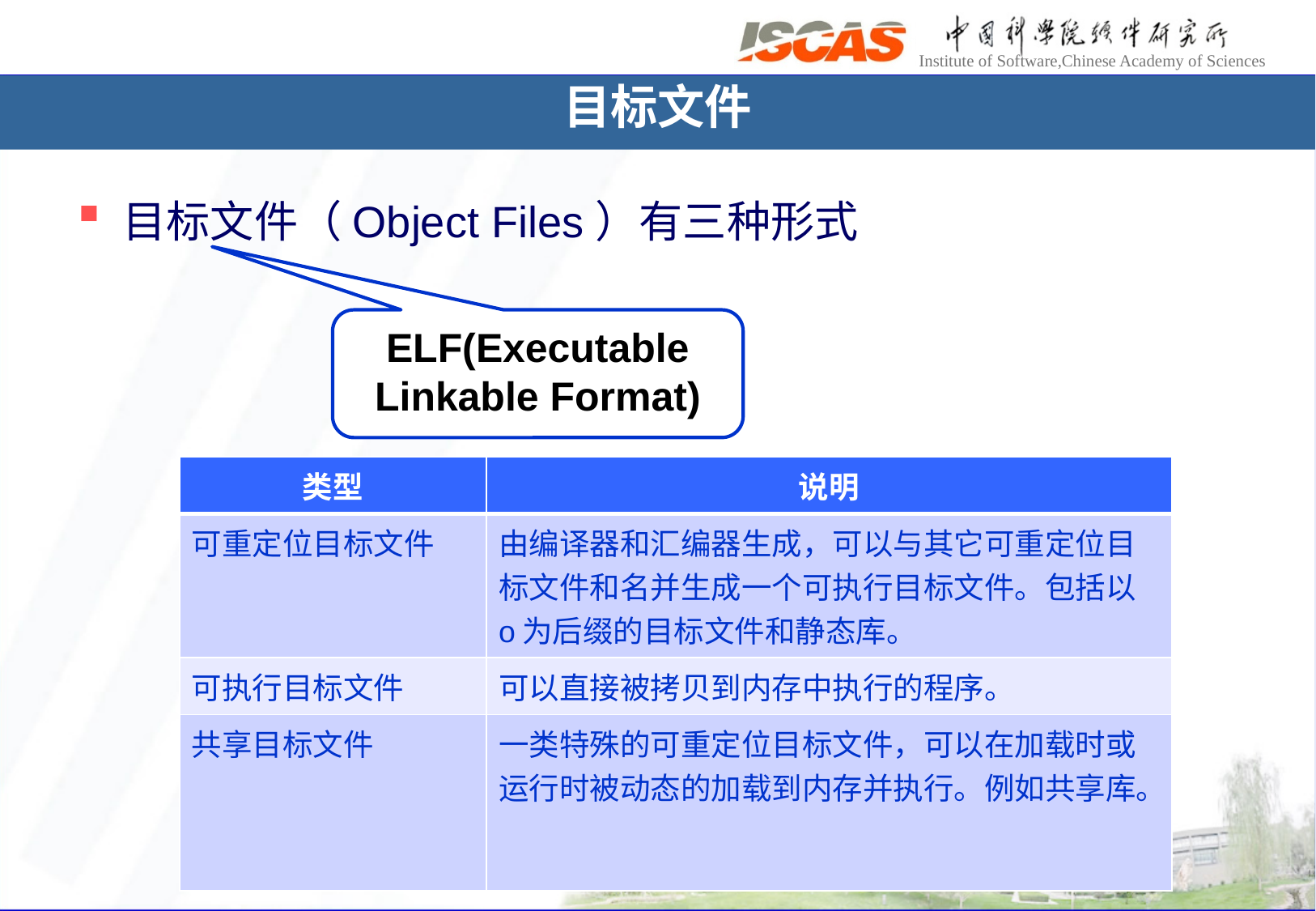

目标文件
目标文件（Object Files）有三种形式

ELF(Executable Linkable Format)
| 类型 | 说明 |
| --- | --- |
| 可重定位目标文件 | 由编译器和汇编器生成，可以与其它可重定位目标文件和名并生成一个可执行目标文件。包括以o为后缀的目标文件和静态库。 |
| 可执行目标文件 | 可以直接被拷贝到内存中执行的程序。 |
| 共享目标文件 | 一类特殊的可重定位目标文件，可以在加载时或运行时被动态的加载到内存并执行。例如共享库。 |